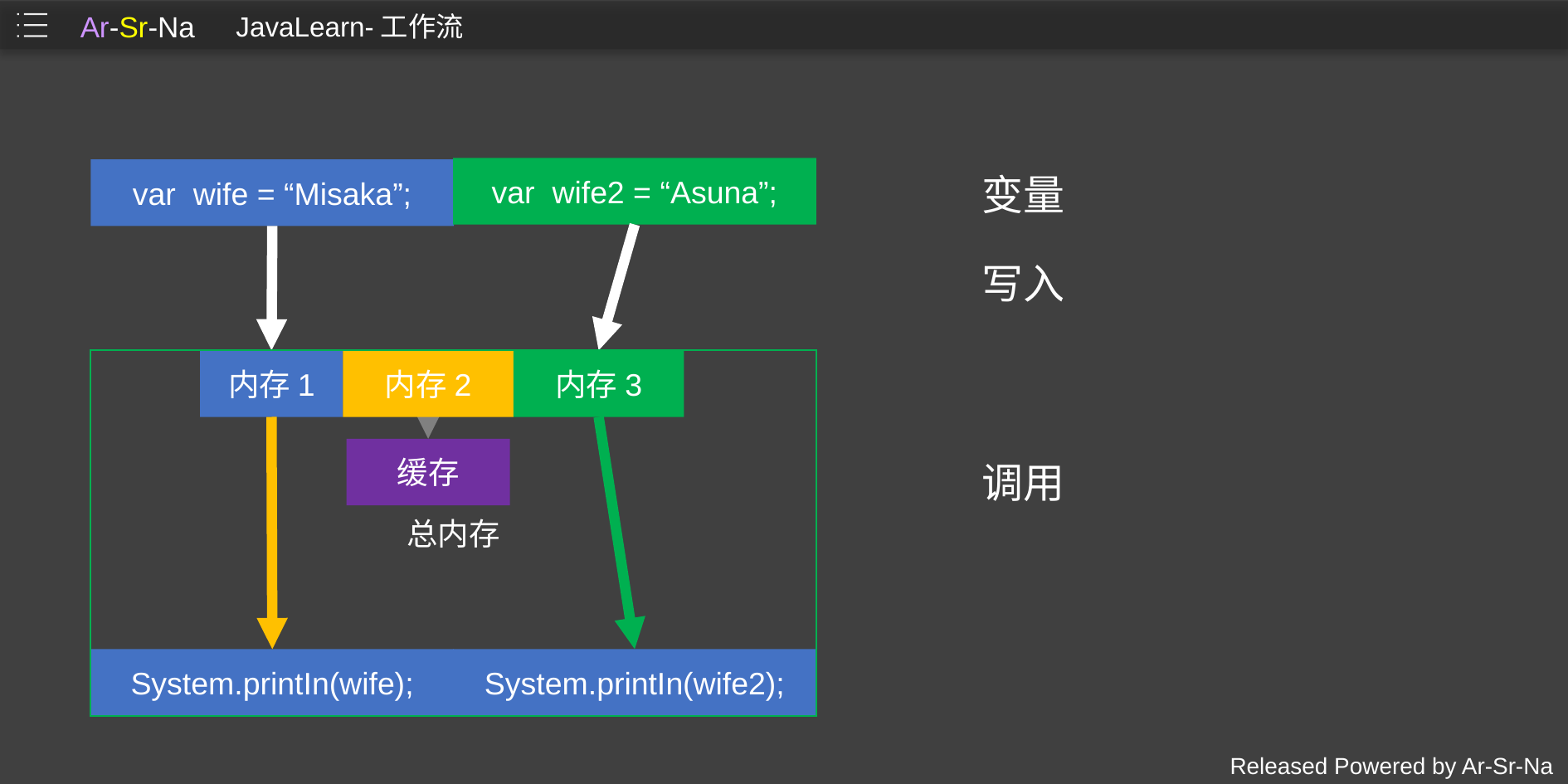

Ar-Sr-Na
JavaLearn-工作流

var  wife2 = “Asuna”;
var  wife = “Misaka”;
变量
写入

调用
总内存
内存1
内存2
内存3
缓存
System.printIn(wife);
System.printIn(wife2);
Released Powered by Ar-Sr-Na